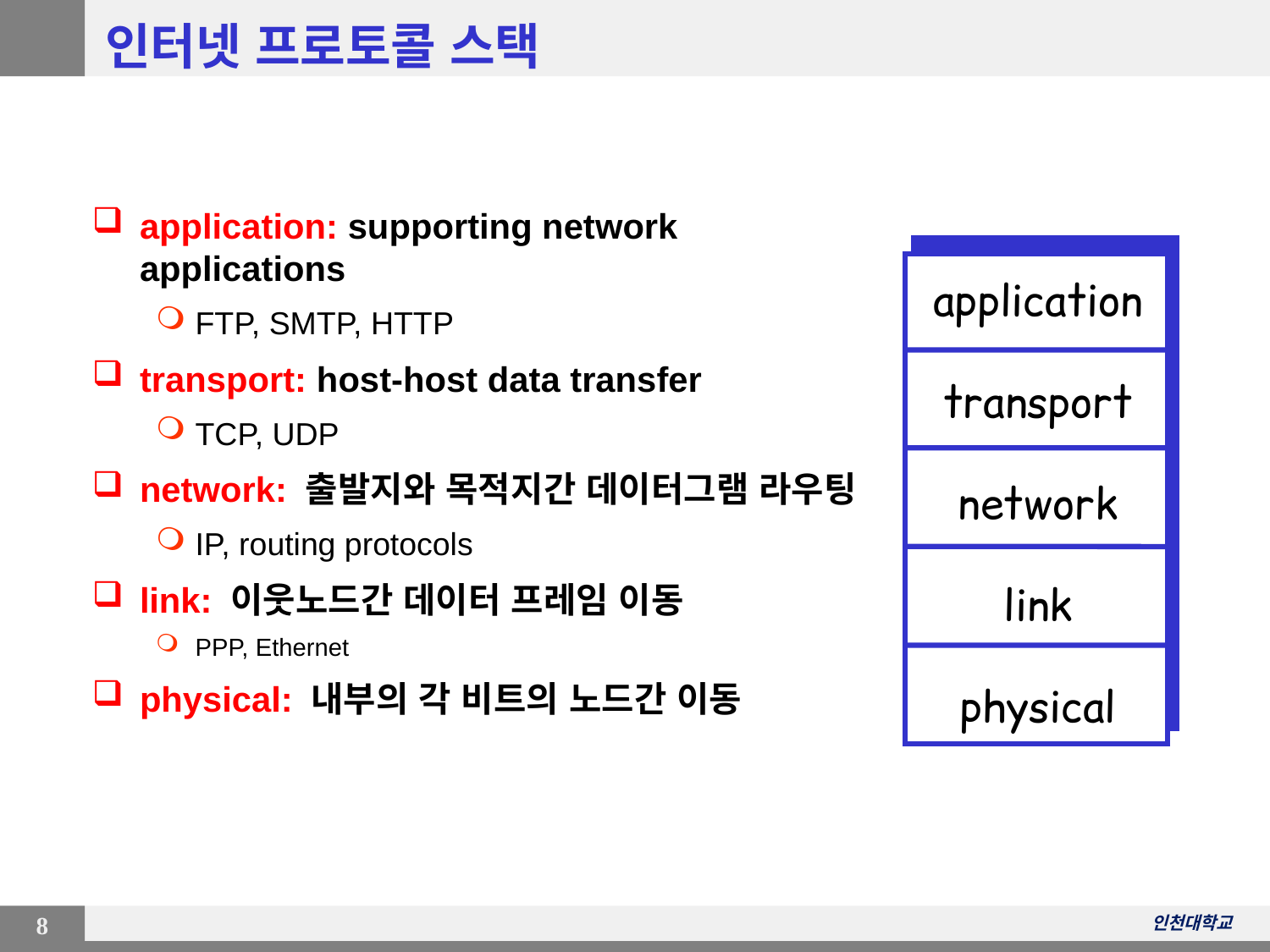

# 인터넷 프로토콜 스택
application: supporting network applications
FTP, SMTP, HTTP
transport: host-host data transfer
TCP, UDP
network: 출발지와 목적지간 데이터그램 라우팅
IP, routing protocols
link: 이웃노드간 데이터 프레임 이동
PPP, Ethernet
physical: 내부의 각 비트의 노드간 이동

application

transport

network

link

physical